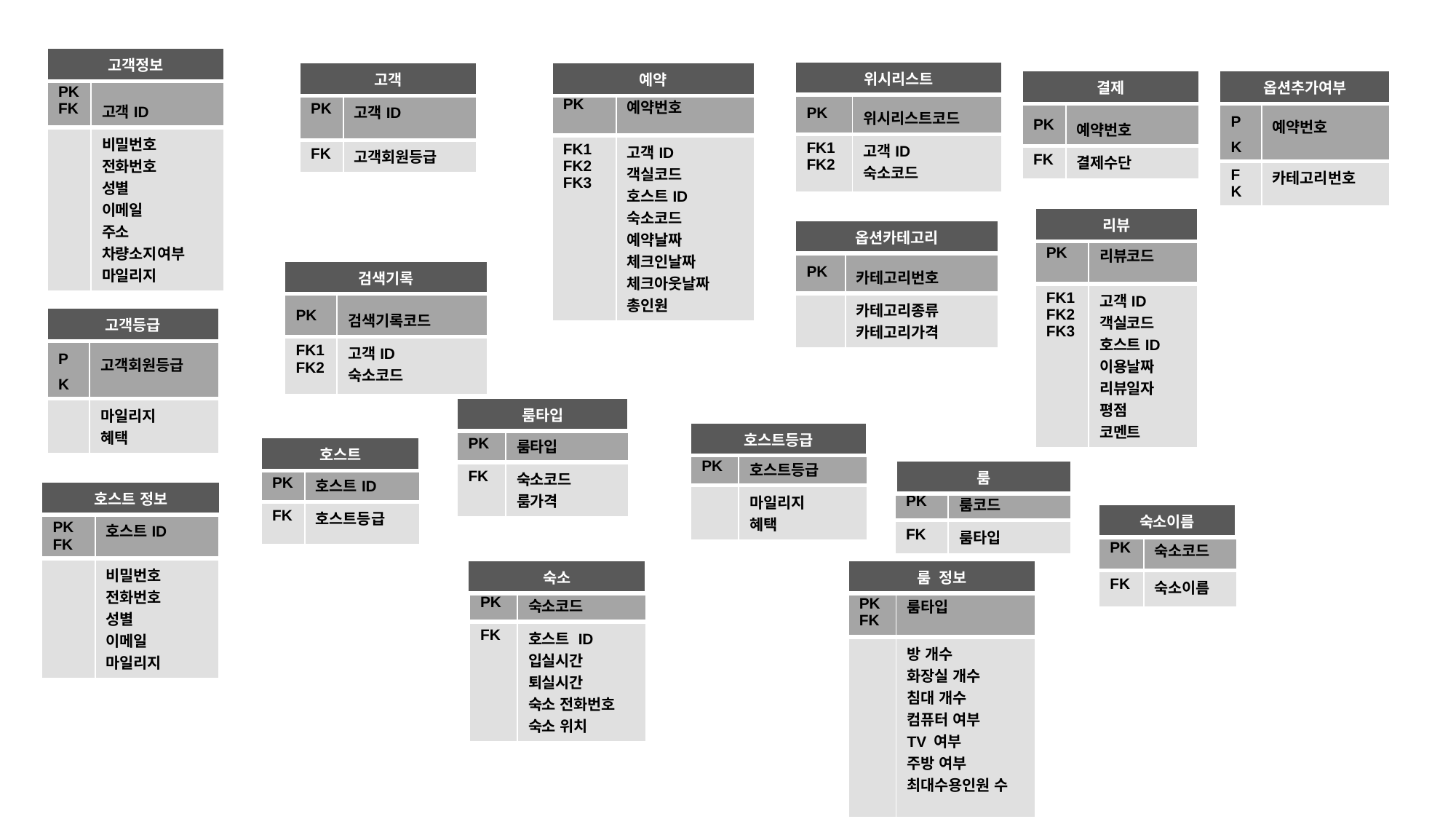

| 고객정보 |
| --- |
| 위시리스트 |
| --- |
| 고객 |
| --- |
| 예약 |
| --- |
| 결제 |
| --- |
| 옵션추가여부 |
| --- |
| PK FK | 고객ID |
| --- | --- |
|  | 비밀번호 전화번호 성별 이메일 주소 차량소지여부 마일리지 |
| PK | 예약번호 |
| --- | --- |
| FK1 FK2 FK3 | 고객ID 객실코드 호스트ID 숙소코드 예약날짜 체크인날짜 체크아웃날짜 총인원 |
| PK | 위시리스트코드 |
| --- | --- |
| FK1 FK2 | 고객ID 숙소코드 |
| PK | 고객ID |
| --- | --- |
| FK | 고객회원등급 |
| PK | 예약번호 |
| --- | --- |
| FK | 카테고리번호 |
| PK | 예약번호 |
| --- | --- |
| FK | 결제수단 |
| 리뷰 |
| --- |
| 옵션카테고리 |
| --- |
| PK | 리뷰코드 |
| --- | --- |
| FK1 FK2 FK3 | 고객ID 객실코드 호스트ID 이용날짜 리뷰일자 평점 코멘트 |
| PK | 카테고리번호 |
| --- | --- |
|  | 카테고리종류 카테고리가격 |
| 검색기록 |
| --- |
| PK | 검색기록코드 |
| --- | --- |
| FK1 FK2 | 고객ID 숙소코드 |
| 고객등급 |
| --- |
| PK | 고객회원등급 |
| --- | --- |
|  | 마일리지 혜택 |
| 룸타입 |
| --- |
| 호스트등급 |
| --- |
| PK | 룸타입 |
| --- | --- |
| FK | 숙소코드 룸가격 |
| 호스트 |
| --- |
| PK | 호스트등급 |
| --- | --- |
|  | 마일리지 혜택 |
| 룸 |
| --- |
| PK | 호스트ID |
| --- | --- |
| FK | 호스트등급 |
| 호스트 정보 |
| --- |
| PK | 룸코드 |
| --- | --- |
| FK | 룸타입 |
| 숙소이름 |
| --- |
| PK FK | 호스트ID |
| --- | --- |
|  | 비밀번호 전화번호 성별 이메일 마일리지 |
| PK | 숙소코드 |
| --- | --- |
| FK | 숙소이름 |
| 룸 정보 |
| --- |
| 숙소 |
| --- |
| PK | 숙소코드 |
| --- | --- |
| FK | 호스트 ID 입실시간 퇴실시간 숙소 전화번호 숙소 위치 |
| PK FK | 룸타입 |
| --- | --- |
|  | 방 개수 화장실 개수 침대 개수 컴퓨터 여부 TV 여부 주방 여부 최대수용인원 수 |